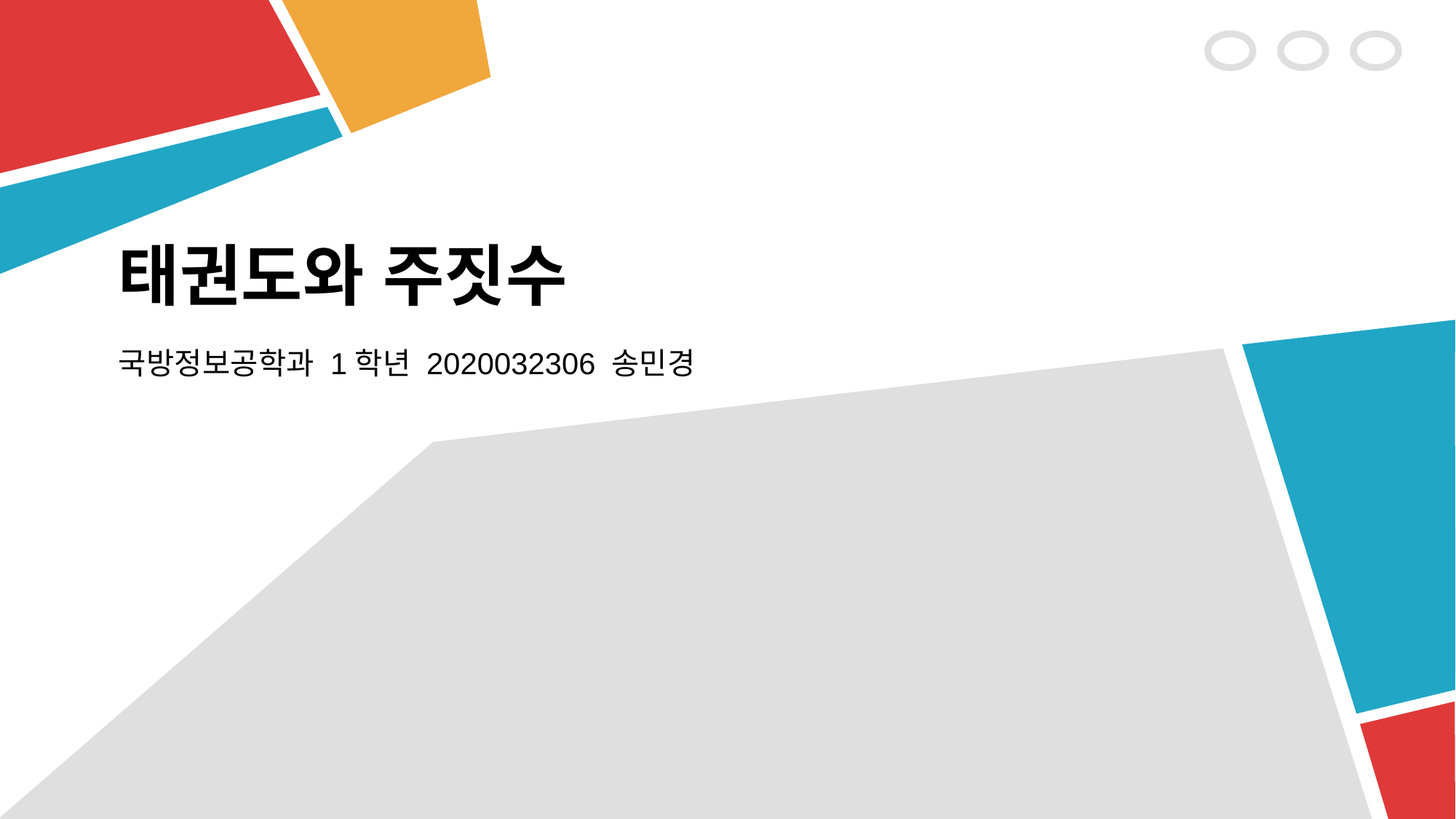

# 태권도와 주짓수
국방정보공학과 1학년 2020032306 송민경